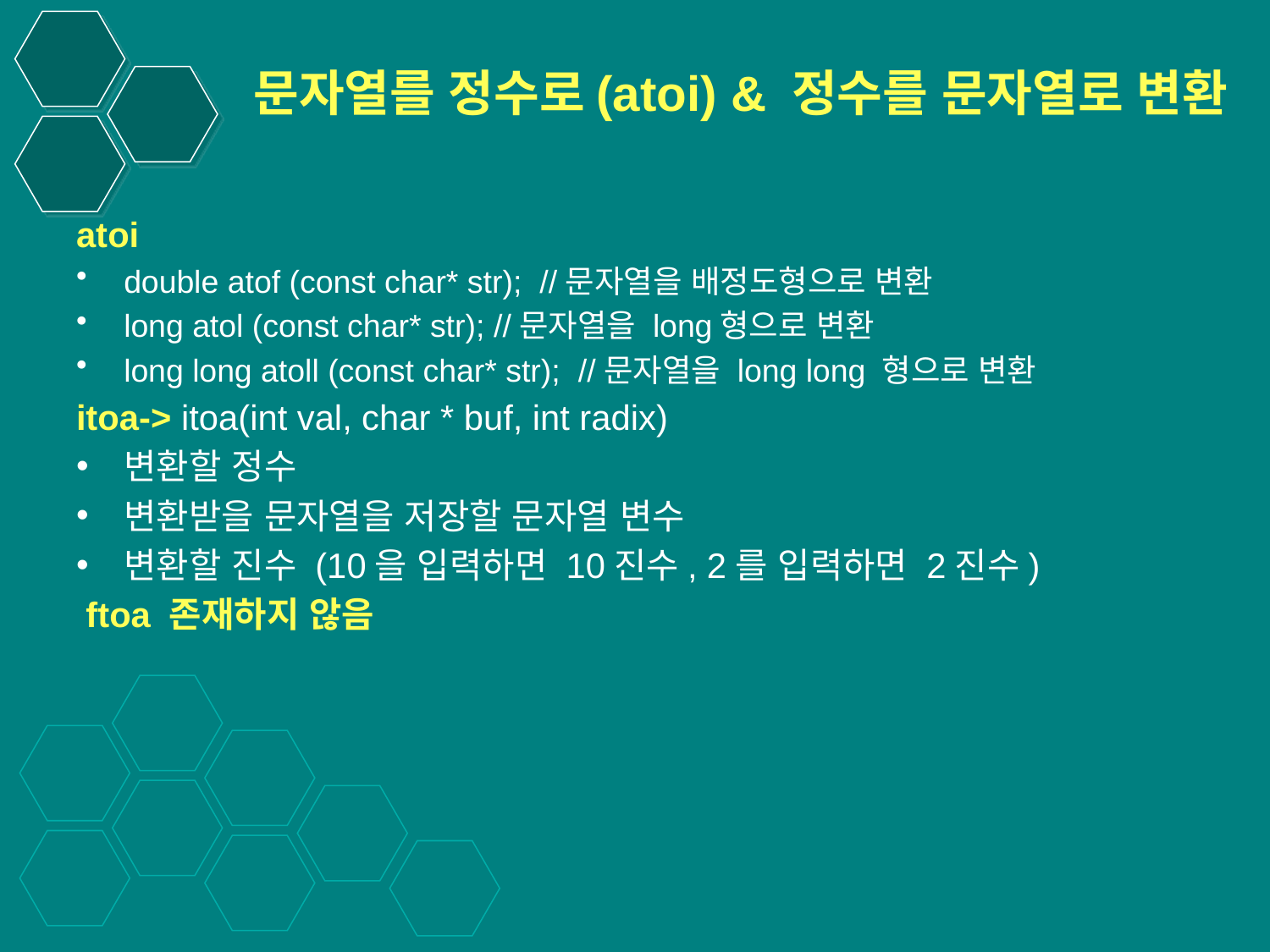

# 문자열를 정수로(atoi) & 정수를 문자열로 변환
atoi
double atof (const char* str);  //문자열을 배정도형으로 변환
long atol (const char* str); //문자열을 long형으로 변환
long long atoll (const char* str);  //문자열을 long long 형으로 변환
itoa-> itoa(int val, char * buf, int radix)
변환할 정수
변환받을 문자열을 저장할 문자열 변수
변환할 진수 (10을 입력하면 10진수, 2를 입력하면 2진수)
 ftoa 존재하지 않음